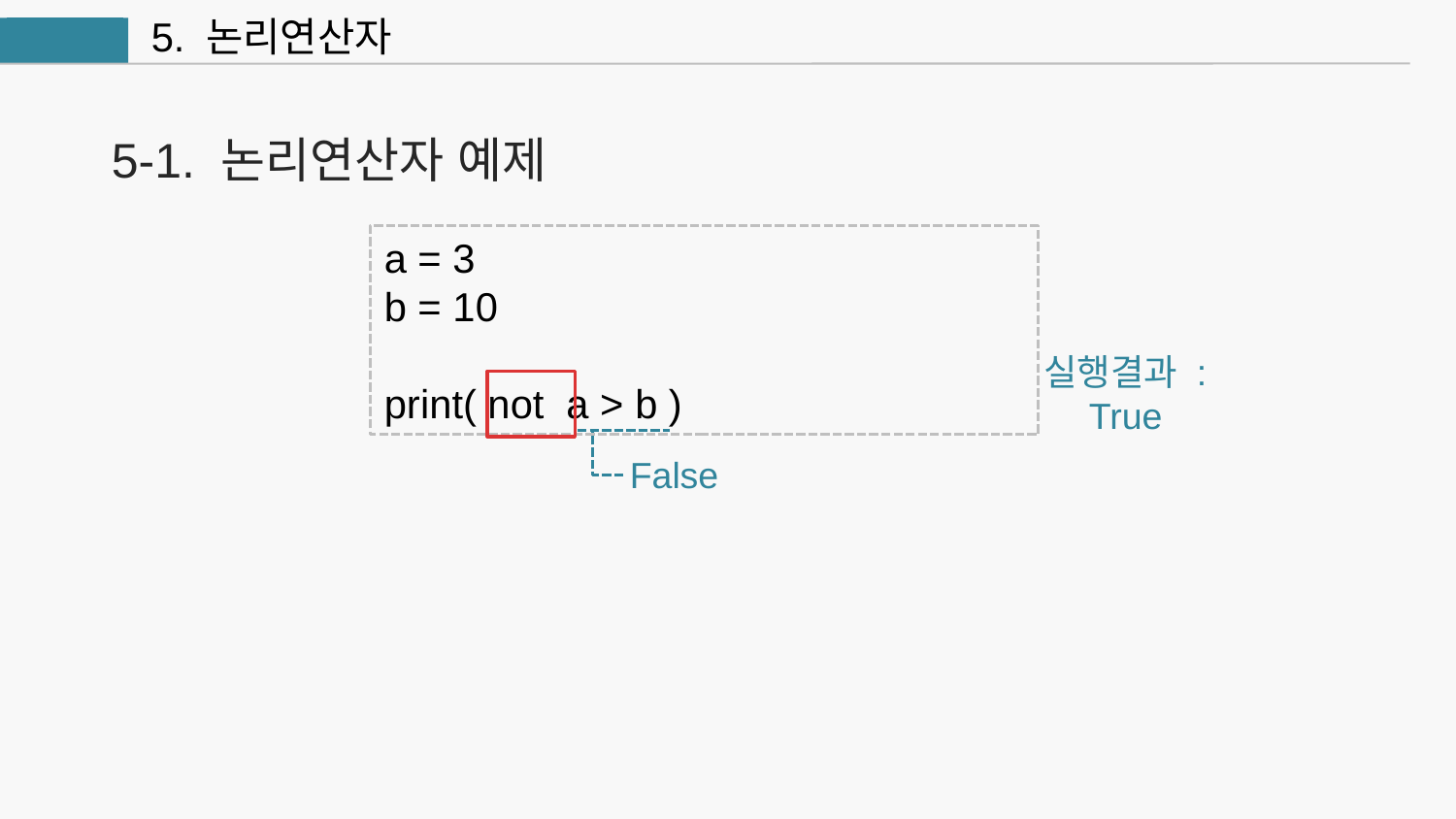

5. 논리연산자

연산자
5-1. 논리연산자 예제
a = 3
b = 10

print( not  a > b )
실행결과 :
True

False